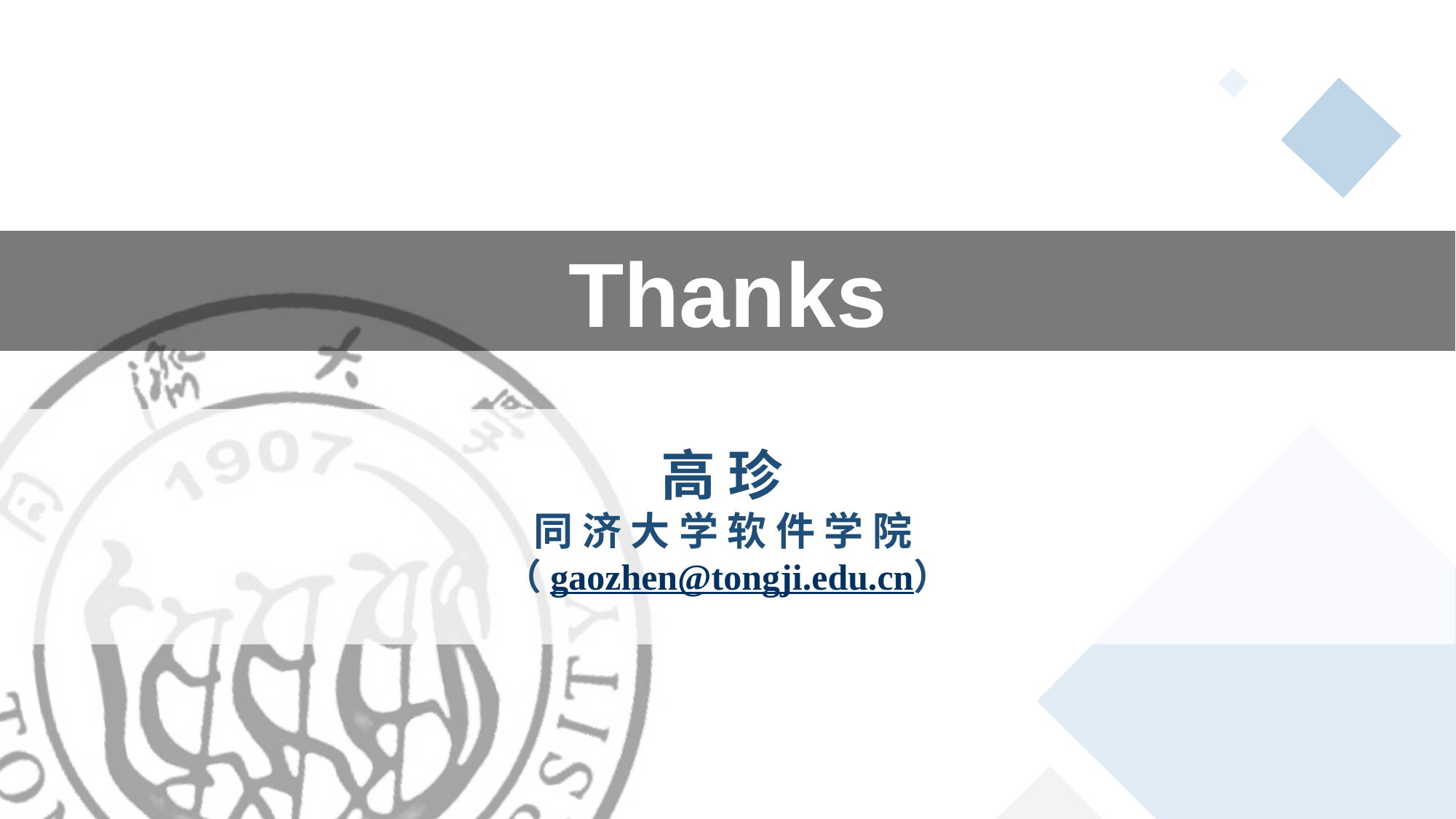

Thanks

高 珍
同 济 大 学 软 件 学 院
（gaozhen@tongji.edu.cn）